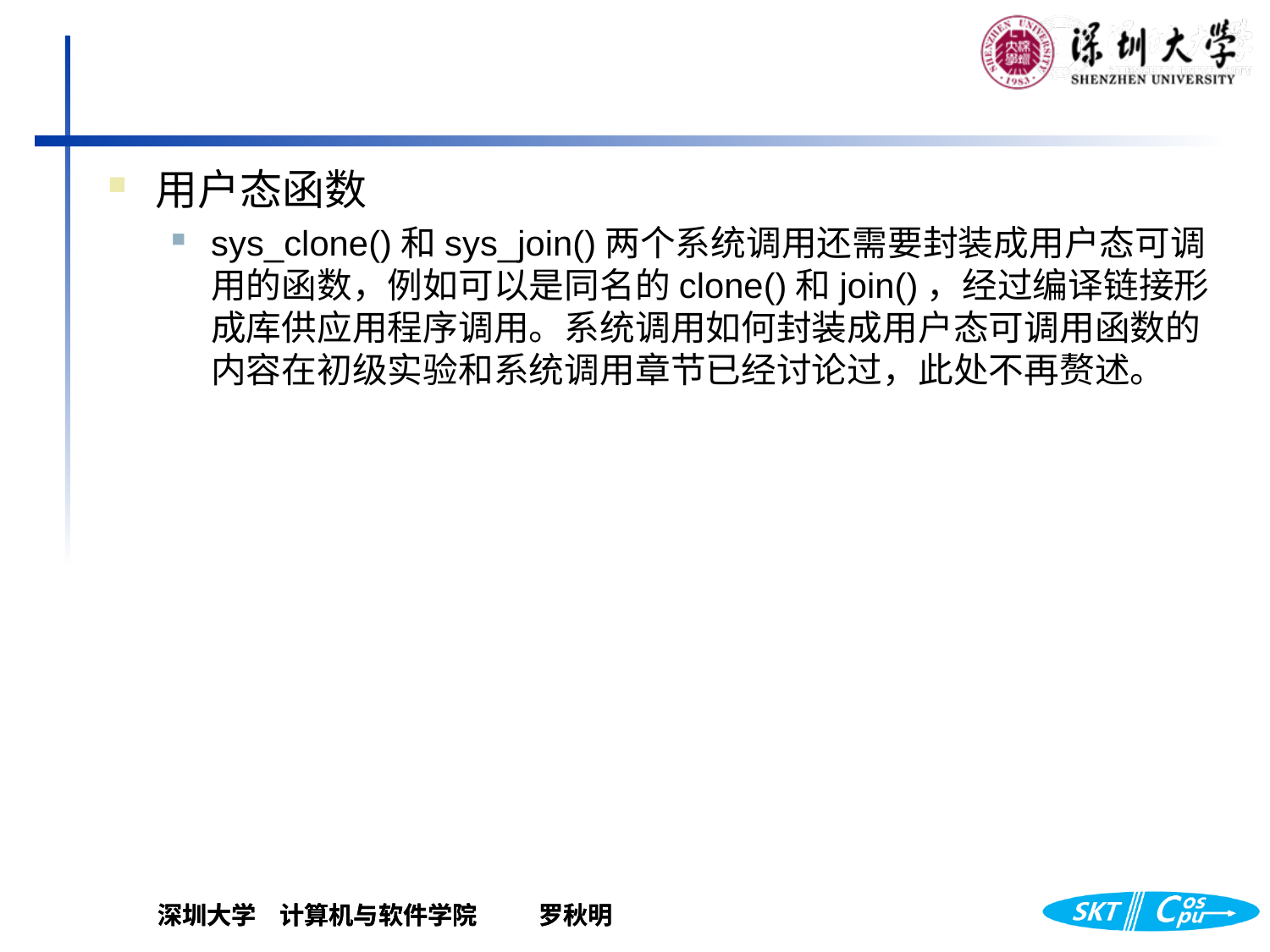

用户态函数
sys_clone()和sys_join()两个系统调用还需要封装成用户态可调用的函数，例如可以是同名的clone()和join()，经过编译链接形成库供应用程序调用。系统调用如何封装成用户态可调用函数的内容在初级实验和系统调用章节已经讨论过，此处不再赘述。